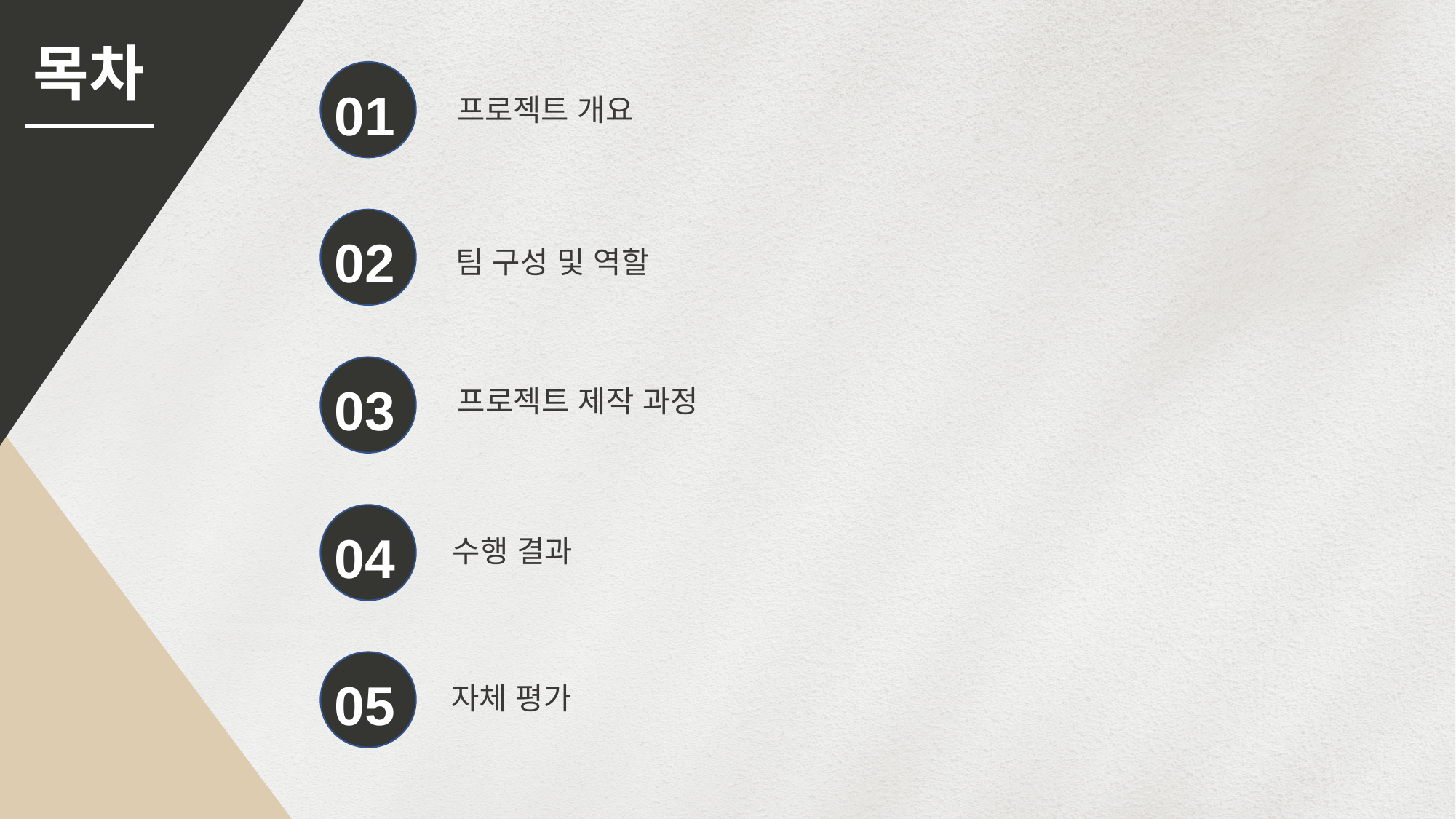

목차

01
프로젝트 개요

02
팀 구성 및 역할

03
프로젝트 제작 과정

04
수행 결과

05
자체 평가